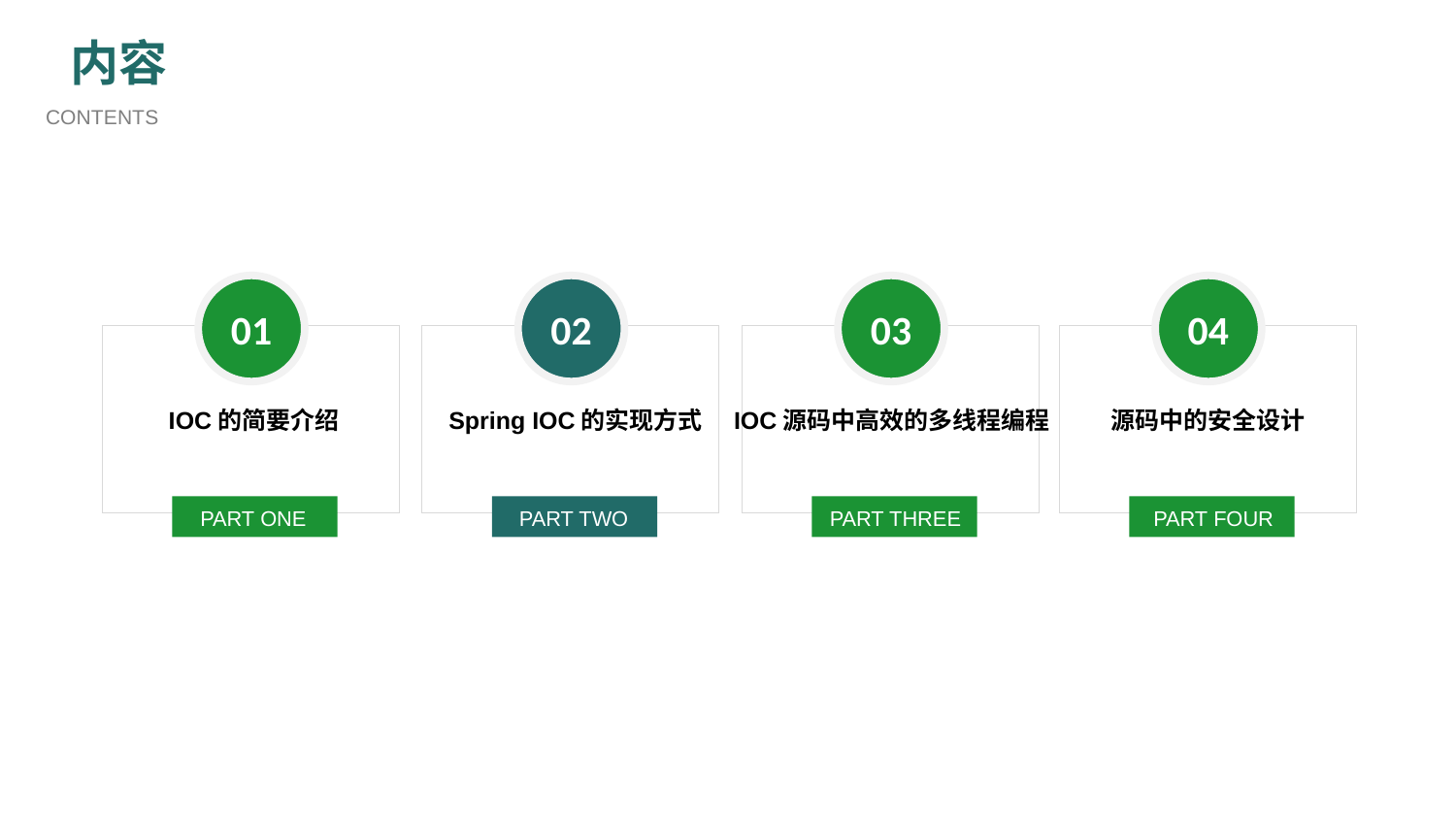

内容
CONTENTS
01
02
03
04

IOC的简要介绍
Spring IOC的实现方式
IOC源码中高效的多线程编程
源码中的安全设计

PART ONE
PART TWO
PART THREE
PART FOUR